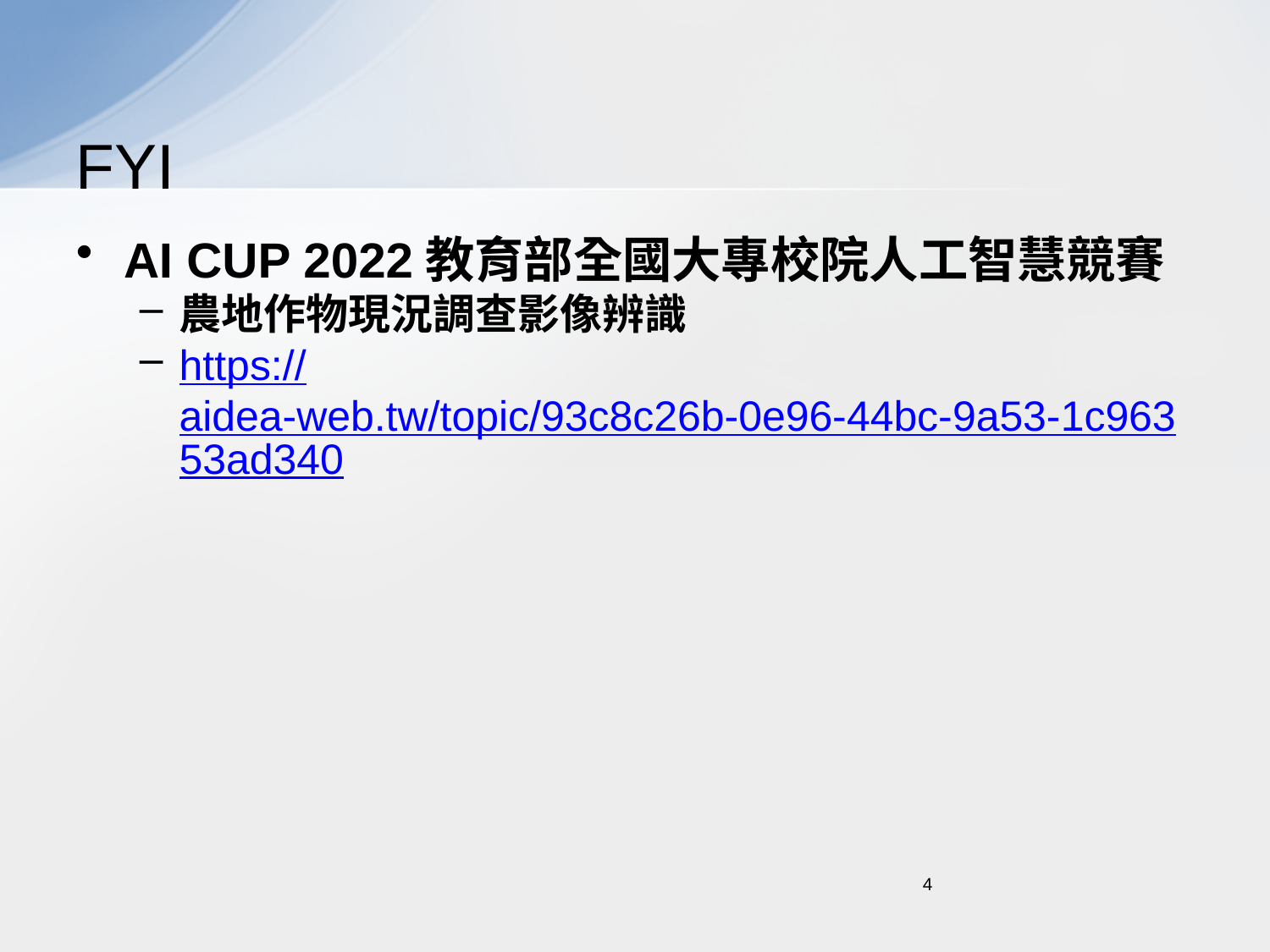

# FYI
AI CUP 2022教育部全國大專校院人工智慧競賽
農地作物現況調查影像辨識
https://aidea-web.tw/topic/93c8c26b-0e96-44bc-9a53-1c96353ad340

4